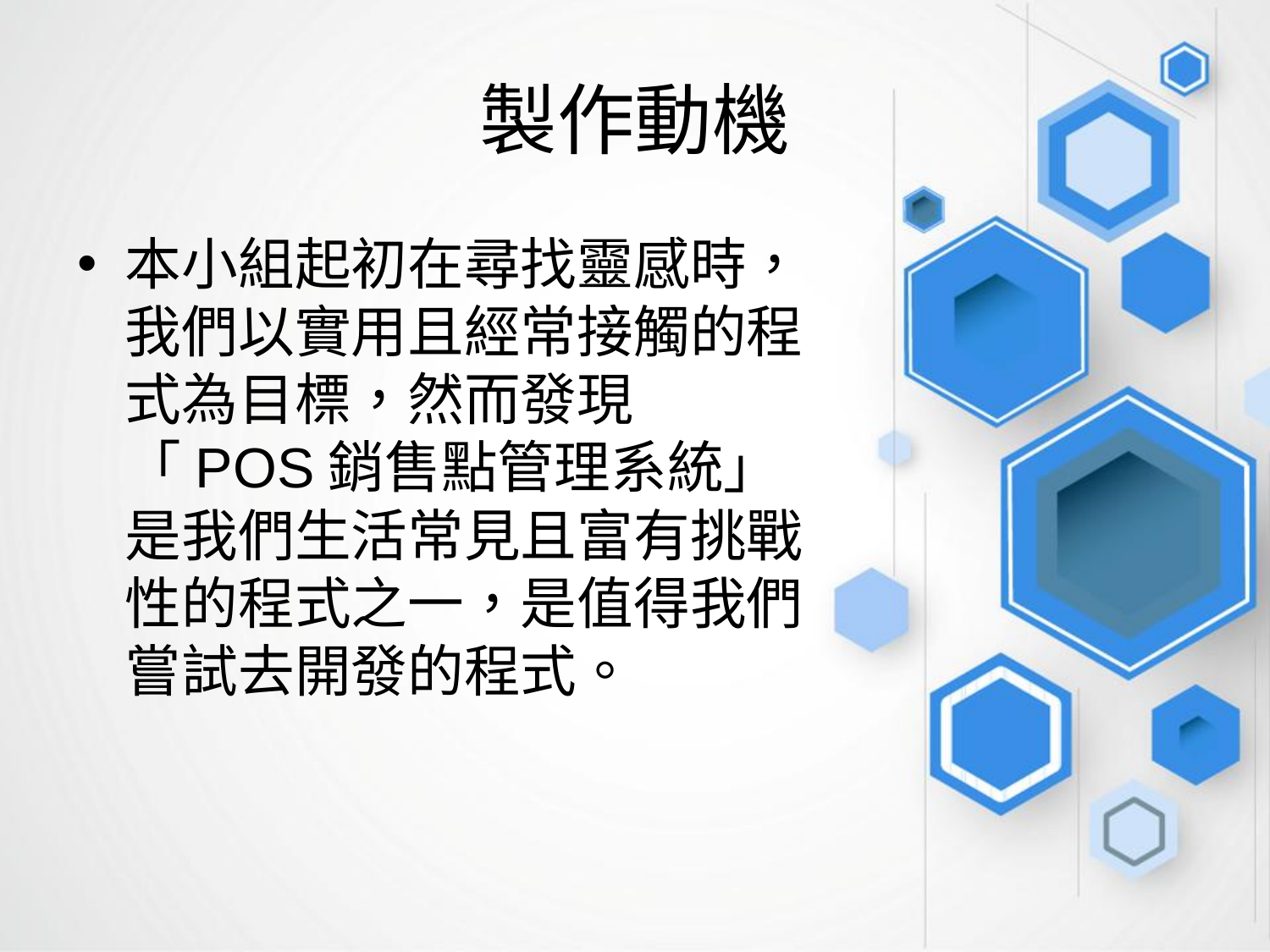

# 製作動機
本小組起初在尋找靈感時，我們以實用且經常接觸的程式為目標，然而發現「POS銷售點管理系統」是我們生活常見且富有挑戰性的程式之一，是值得我們嘗試去開發的程式。